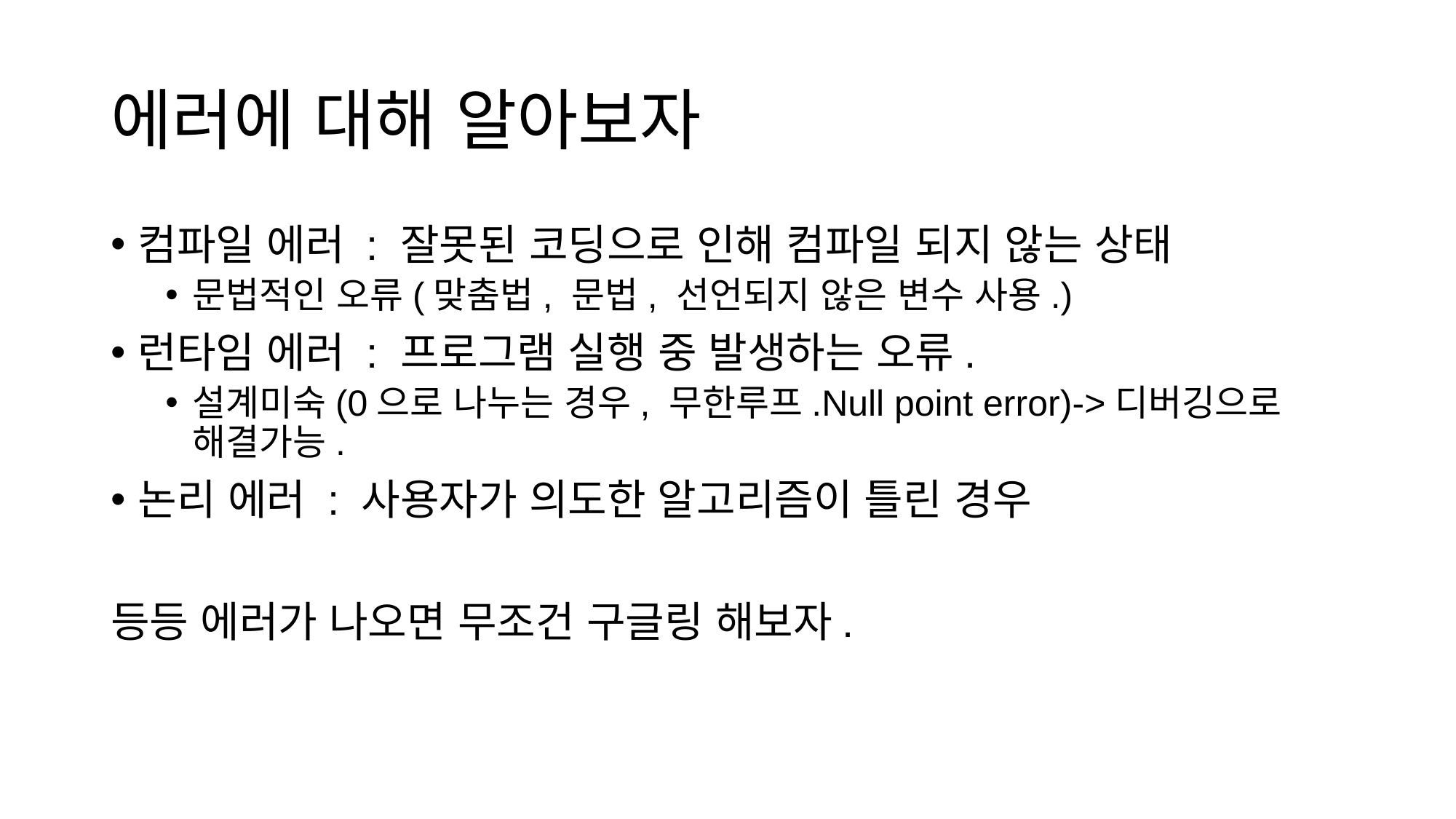

# 에러에 대해 알아보자
컴파일 에러 : 잘못된 코딩으로 인해 컴파일 되지 않는 상태
문법적인 오류(맞춤법, 문법, 선언되지 않은 변수 사용.)
런타임 에러 : 프로그램 실행 중 발생하는 오류.
설계미숙(0으로 나누는 경우, 무한루프.Null point error)->디버깅으로 해결가능.
논리 에러 : 사용자가 의도한 알고리즘이 틀린 경우

등등 에러가 나오면 무조건 구글링 해보자.